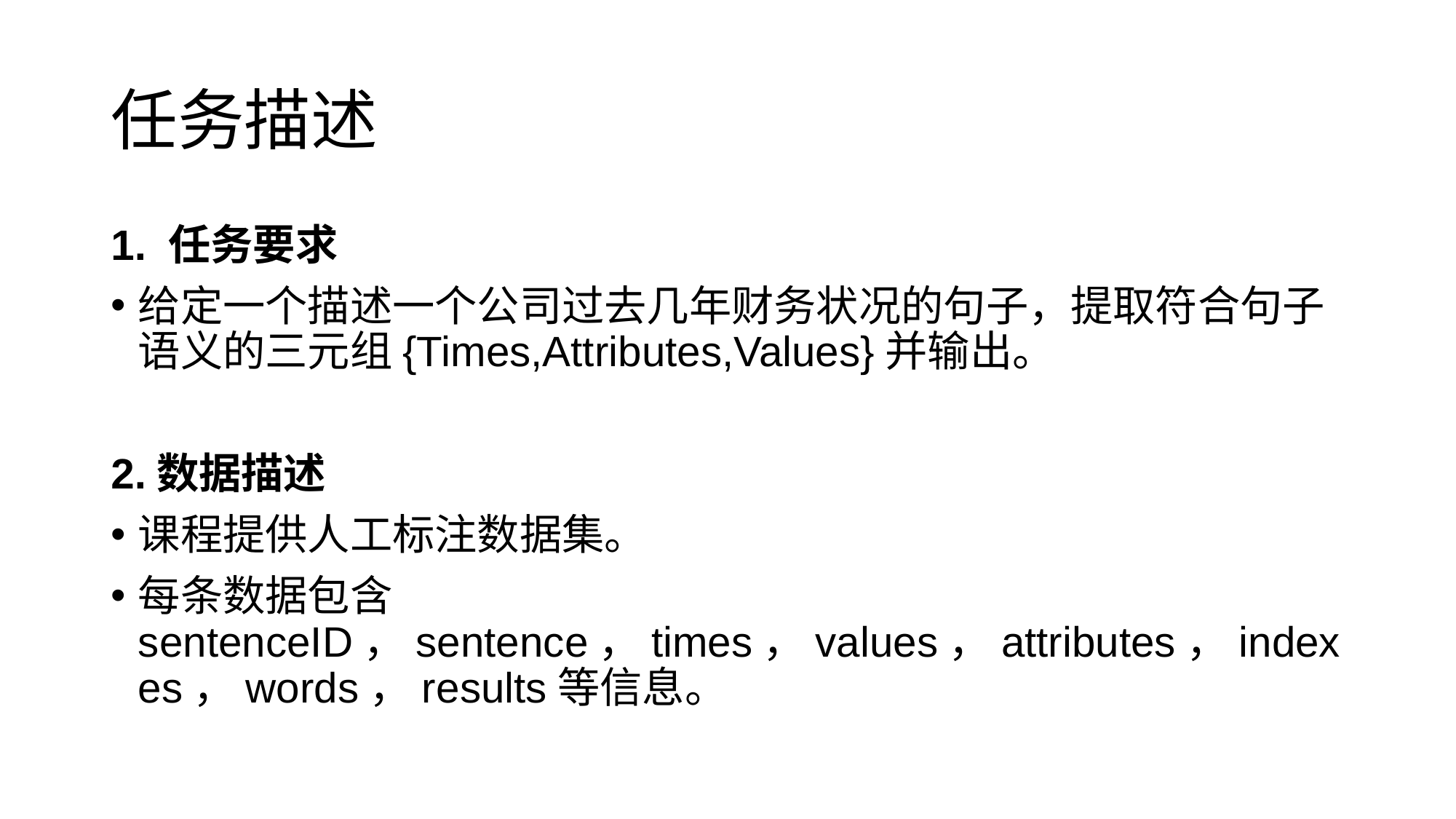

# 任务描述
1. 任务要求
给定一个描述一个公司过去几年财务状况的句子，提取符合句子语义的三元组{Times,Attributes,Values}并输出。

2.数据描述
课程提供人工标注数据集。
每条数据包含sentenceID，sentence，times，values，attributes，indexes，words，results等信息。